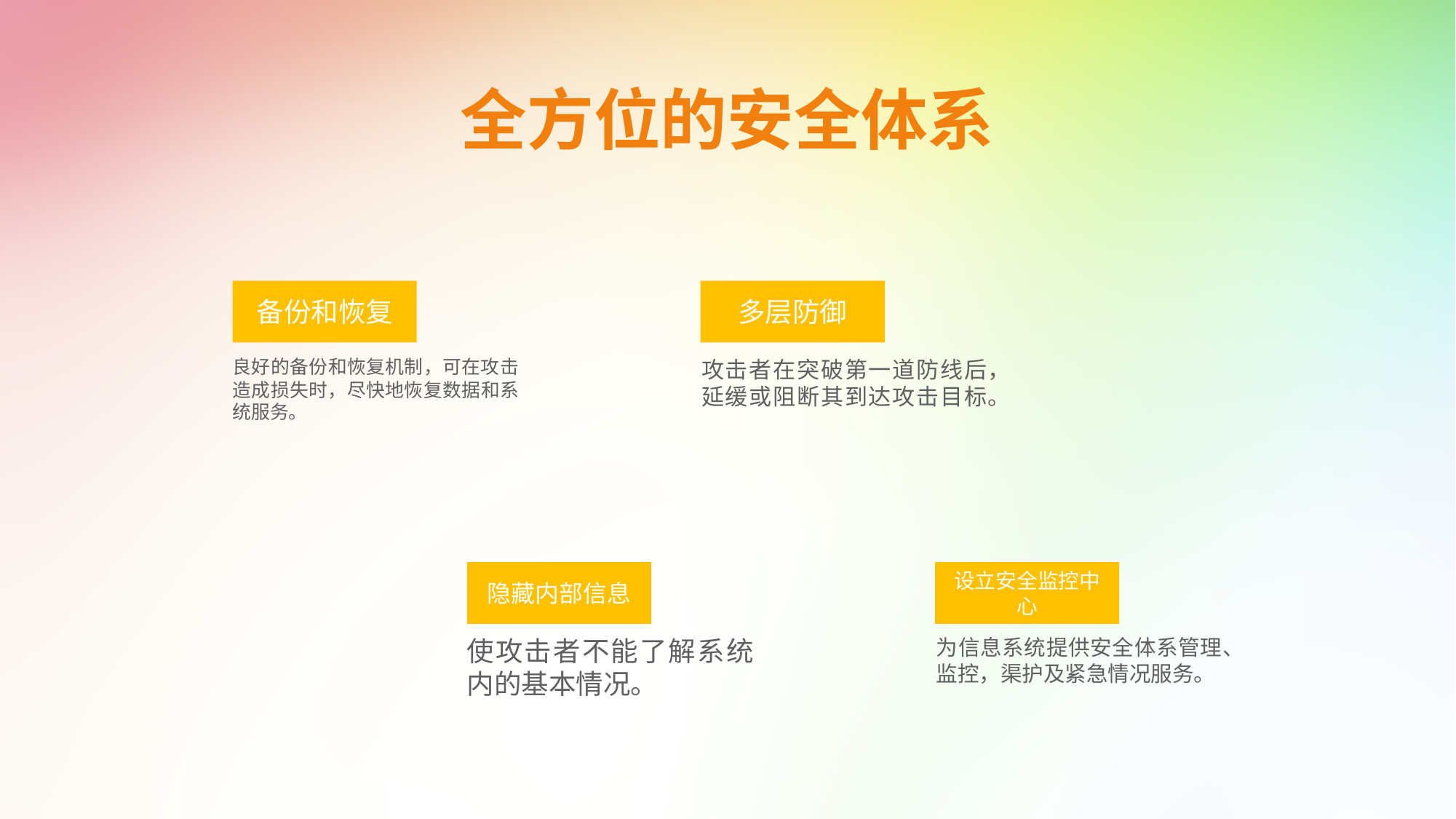

全方位的安全体系
备份和恢复
良好的备份和恢复机制，可在攻击造成损失时，尽快地恢复数据和系统服务。
多层防御
攻击者在突破第一道防线后，延缓或阻断其到达攻击目标。
隐藏内部信息
使攻击者不能了解系统内的基本情况。
设立安全监控中心
为信息系统提供安全体系管理、监控，渠护及紧急情况服务。